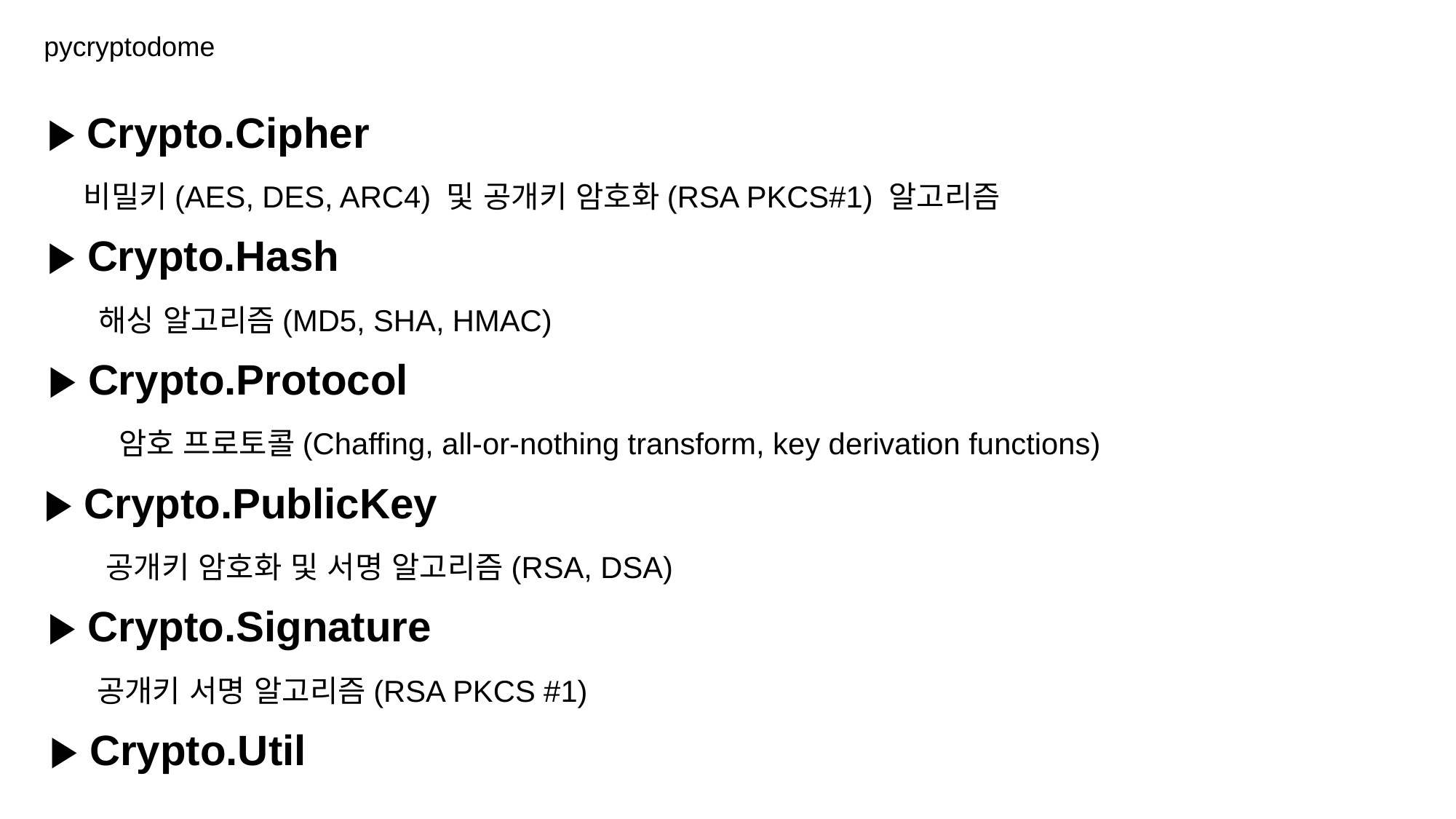

pycryptodome
▶ Crypto.Cipher
비밀키(AES, DES, ARC4) 및 공개키 암호화(RSA PKCS#1) 알고리즘
▶ Crypto.Hash
해싱 알고리즘(MD5, SHA, HMAC)
▶ Crypto.Protocol
암호 프로토콜(Chaffing, all-or-nothing transform, key derivation functions)
▶ Crypto.PublicKey
공개키 암호화 및 서명 알고리즘(RSA, DSA)
▶ Crypto.Signature
공개키 서명 알고리즘(RSA PKCS #1)
▶ Crypto.Util